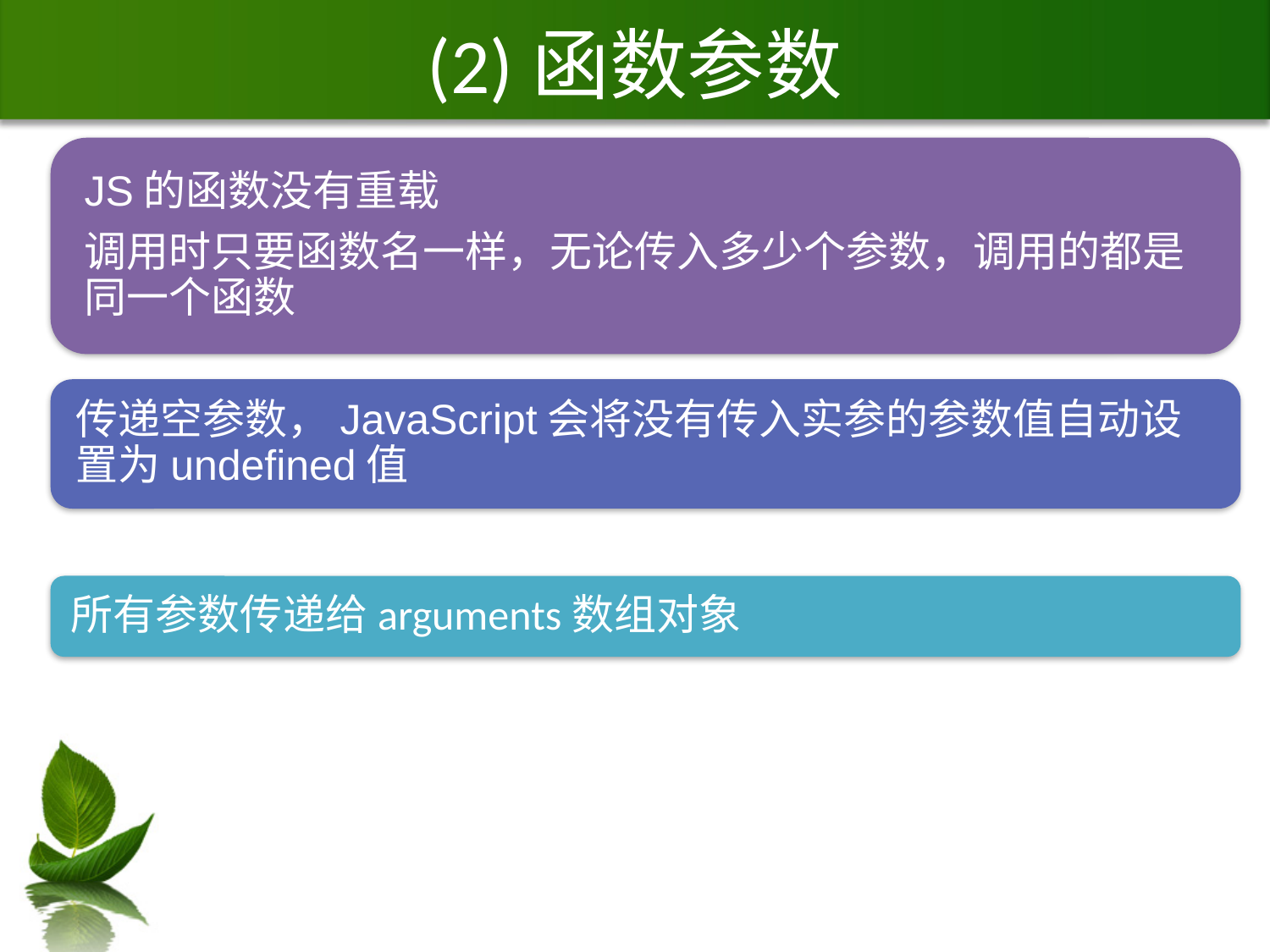

# (2)函数参数
JS的函数没有重载
调用时只要函数名一样，无论传入多少个参数，调用的都是同一个函数

传递空参数，JavaScript会将没有传入实参的参数值自动设置为undefined值

所有参数传递给arguments数组对象